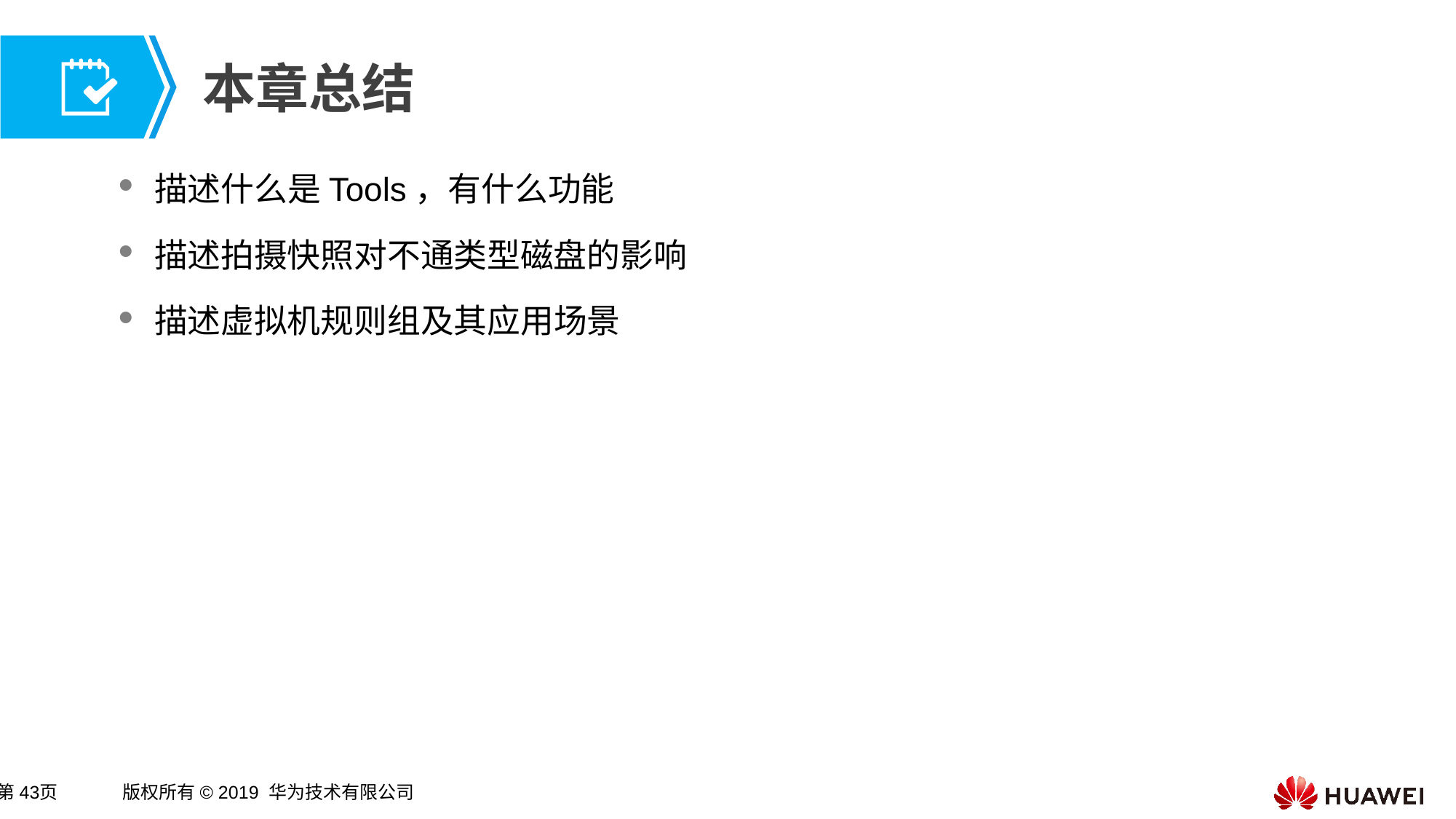

描述什么是Tools，有什么功能
描述拍摄快照对不通类型磁盘的影响
描述虚拟机规则组及其应用场景